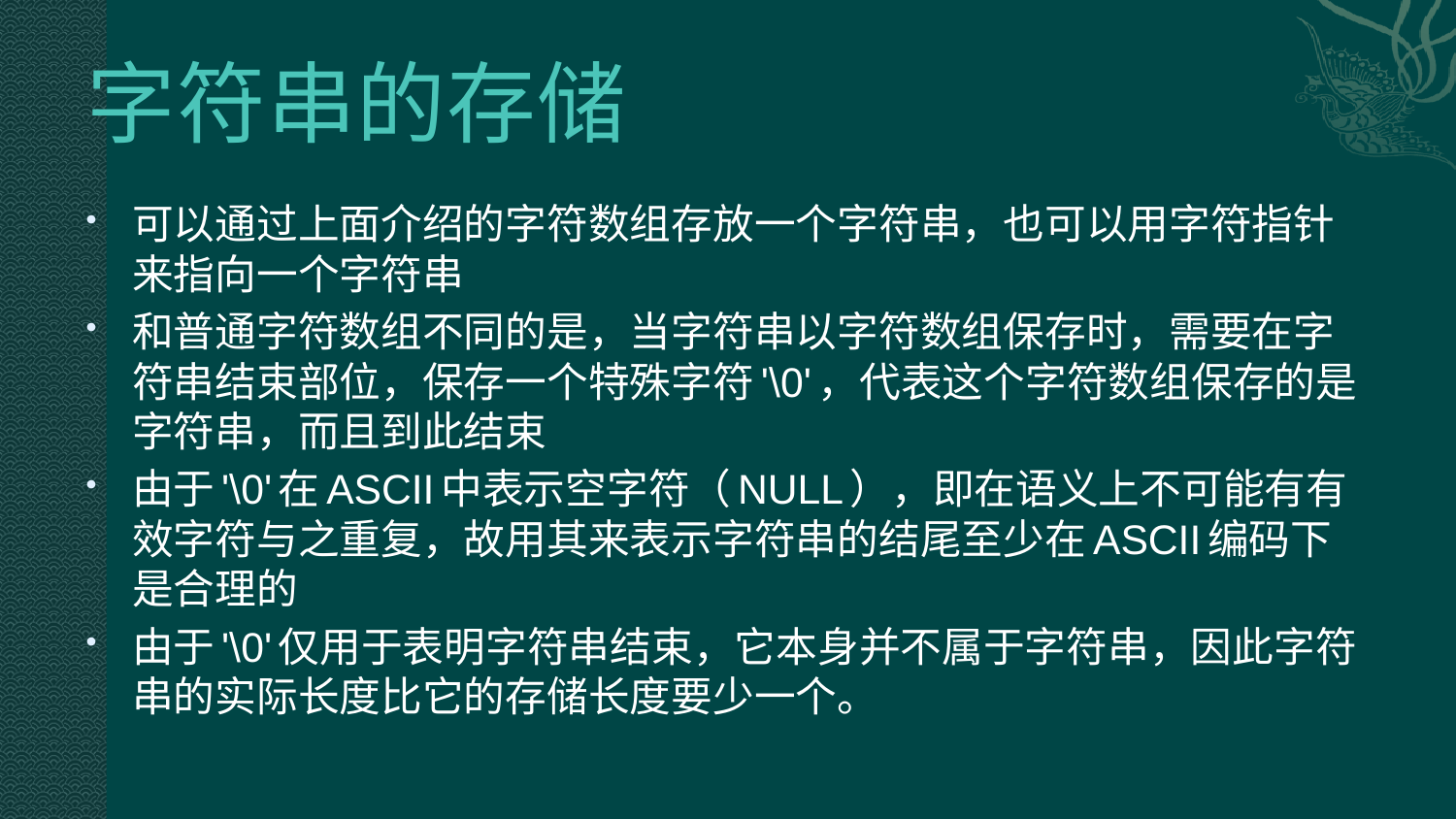

# 字符串的存储
可以通过上面介绍的字符数组存放一个字符串，也可以用字符指针来指向一个字符串
和普通字符数组不同的是，当字符串以字符数组保存时，需要在字符串结束部位，保存一个特殊字符'\0'，代表这个字符数组保存的是字符串，而且到此结束
由于'\0'在ASCII中表示空字符（NULL），即在语义上不可能有有效字符与之重复，故用其来表示字符串的结尾至少在ASCII编码下是合理的
由于'\0'仅用于表明字符串结束，它本身并不属于字符串，因此字符串的实际长度比它的存储长度要少一个。